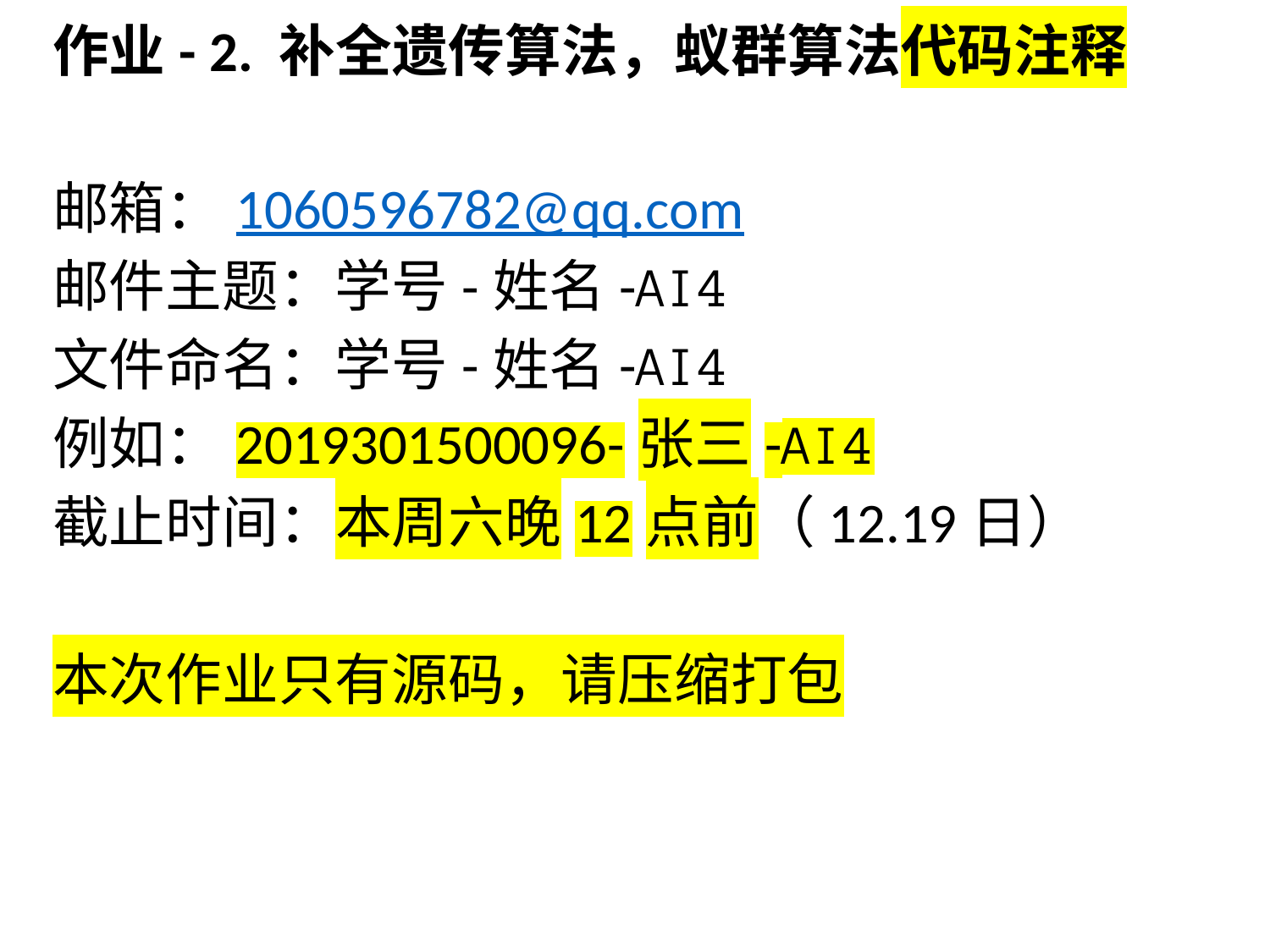

作业- 2. 补全遗传算法，蚁群算法代码注释

邮箱：1060596782@qq.com
邮件主题：学号-姓名-AI4
文件命名：学号-姓名-AI4
例如：2019301500096-张三-AI4
截止时间：本周六晚12点前（12.19日）

本次作业只有源码，请压缩打包